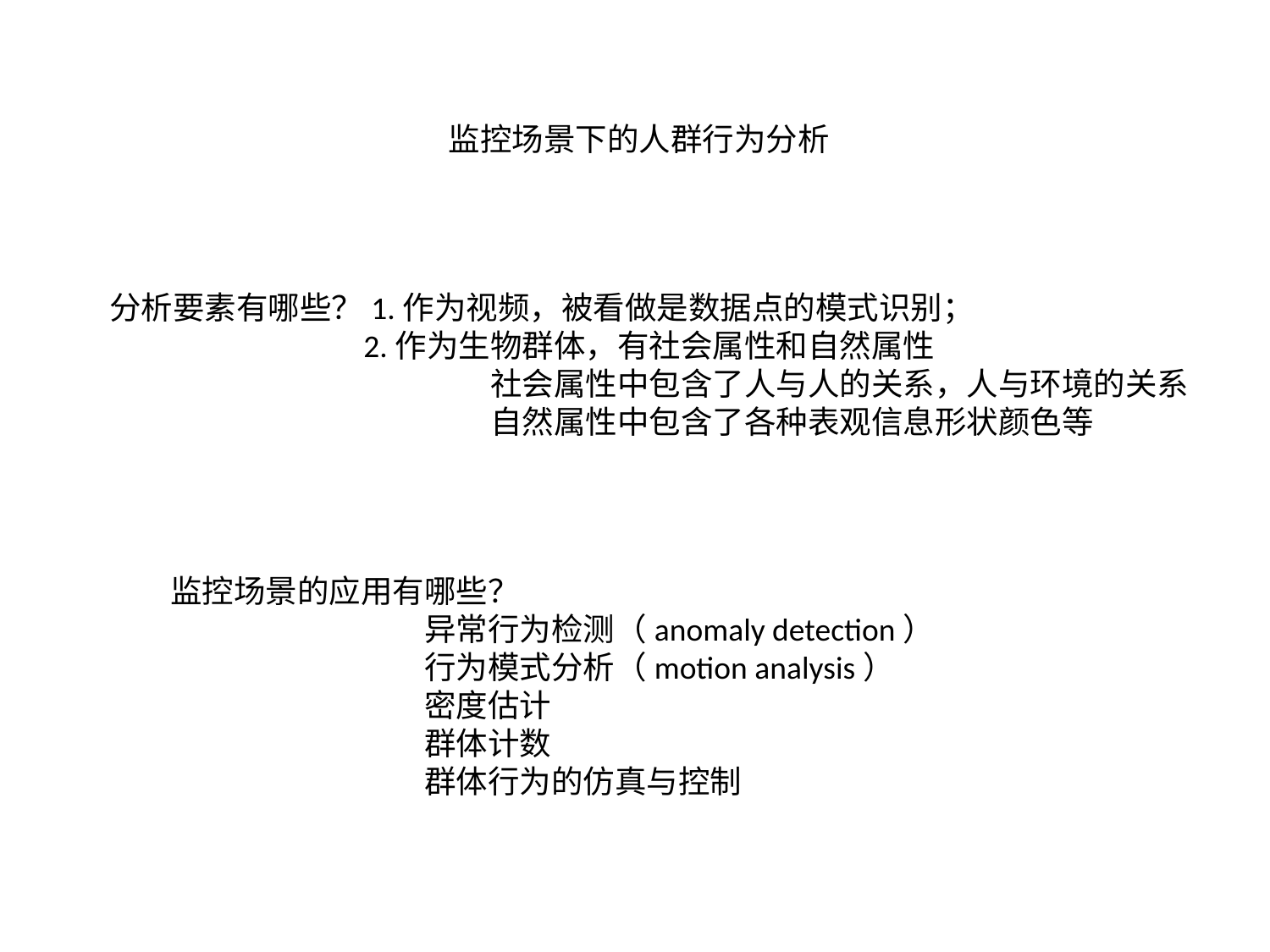

监控场景下的人群行为分析
分析要素有哪些？1.作为视频，被看做是数据点的模式识别；
		2.作为生物群体，有社会属性和自然属性
			社会属性中包含了人与人的关系，人与环境的关系
			自然属性中包含了各种表观信息形状颜色等
监控场景的应用有哪些？
		异常行为检测（anomaly detection）
		行为模式分析（motion analysis）
		密度估计
		群体计数
		群体行为的仿真与控制